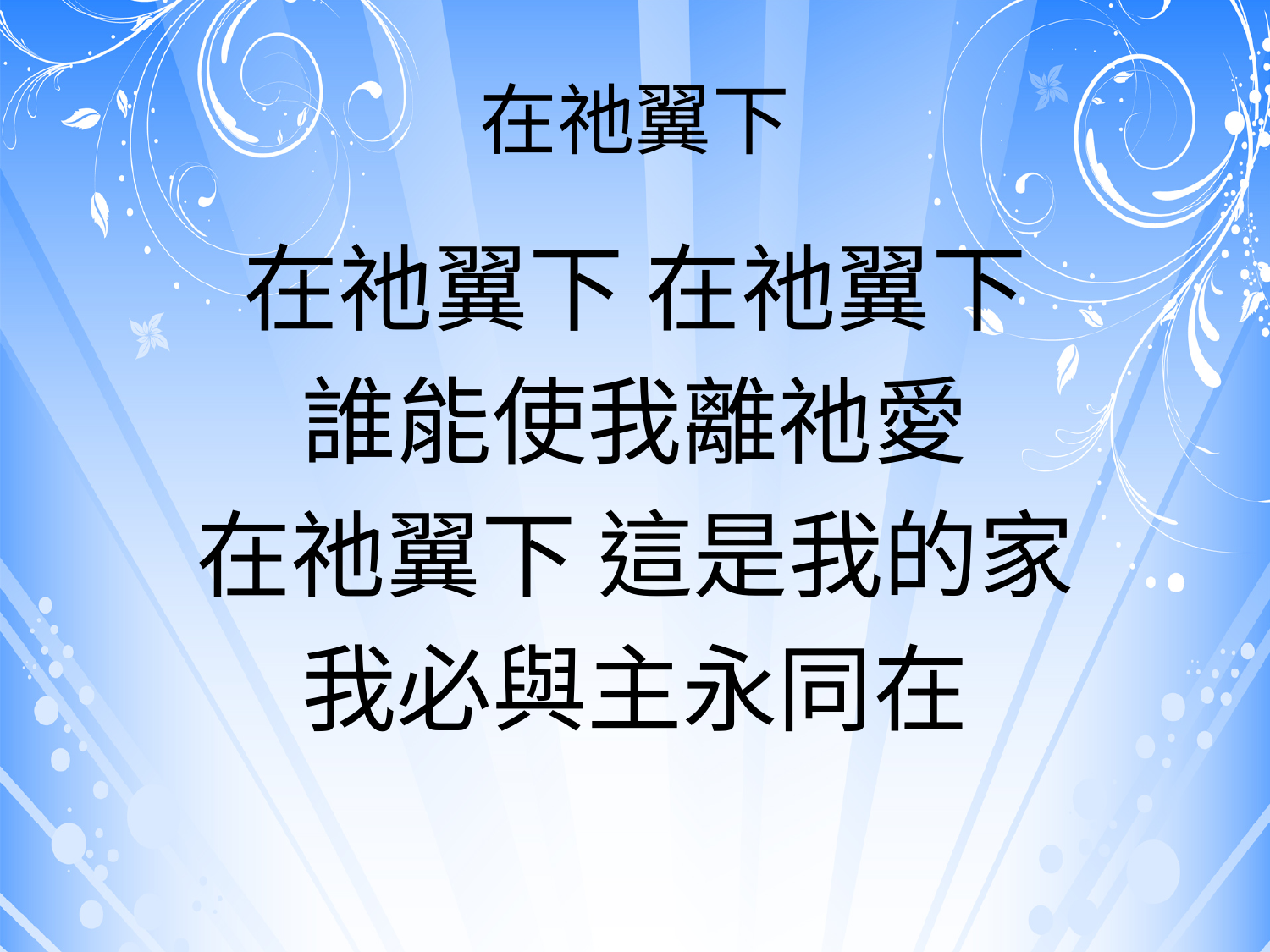

# 在祂翼下
在祂翼下 在祂翼下
誰能使我離祂愛
在祂翼下 這是我的家
我必與主永同在